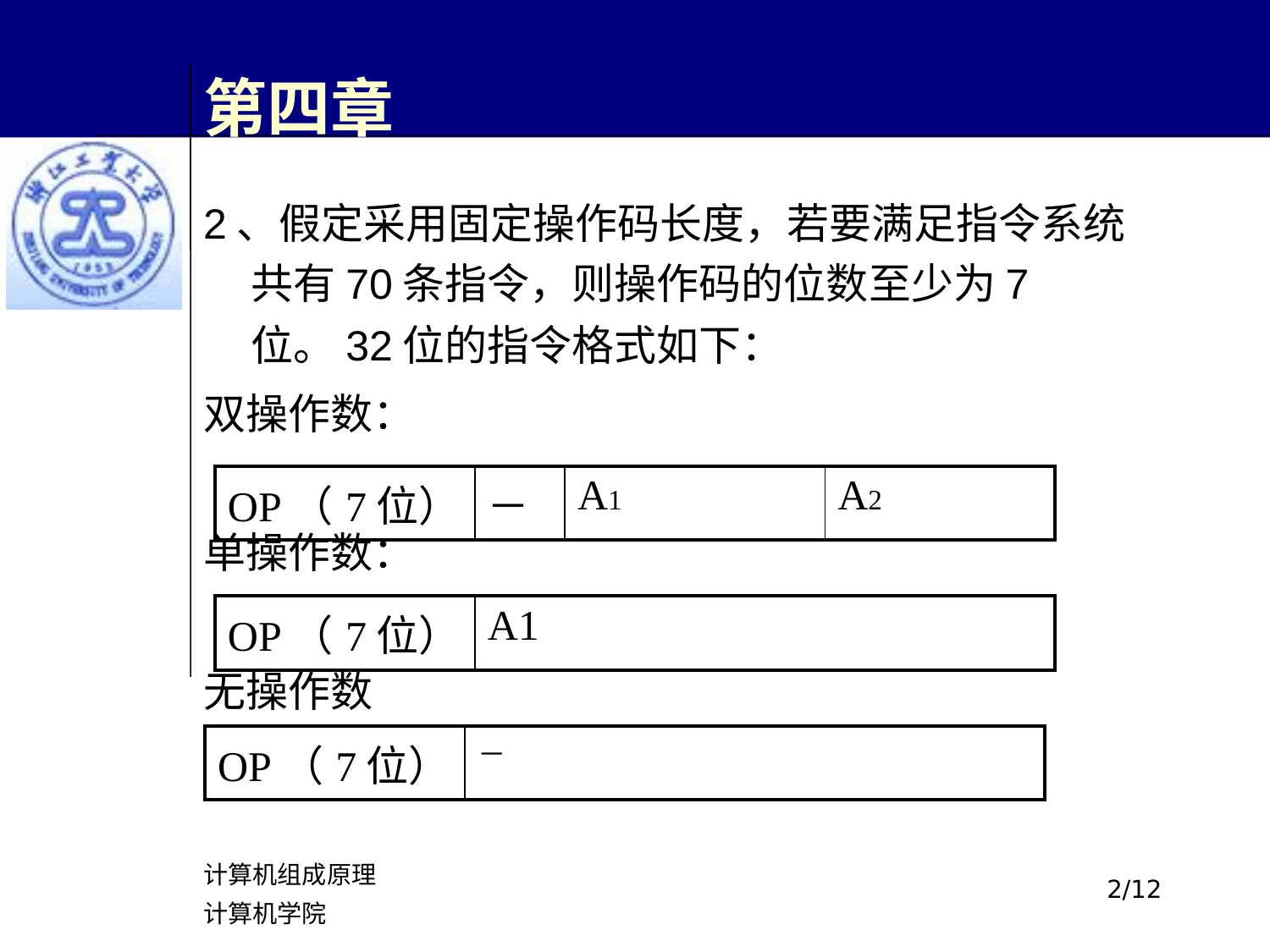

# 第四章
2、假定采用固定操作码长度，若要满足指令系统共有70条指令，则操作码的位数至少为7位。32位的指令格式如下：
双操作数：

单操作数：

无操作数
| OP（7位） | － | A1 | A2 |
| --- | --- | --- | --- |
| OP（7位） | A1 |
| --- | --- |
| OP（7位） | － |
| --- | --- |
计算机组成原理
计算机学院

2/12